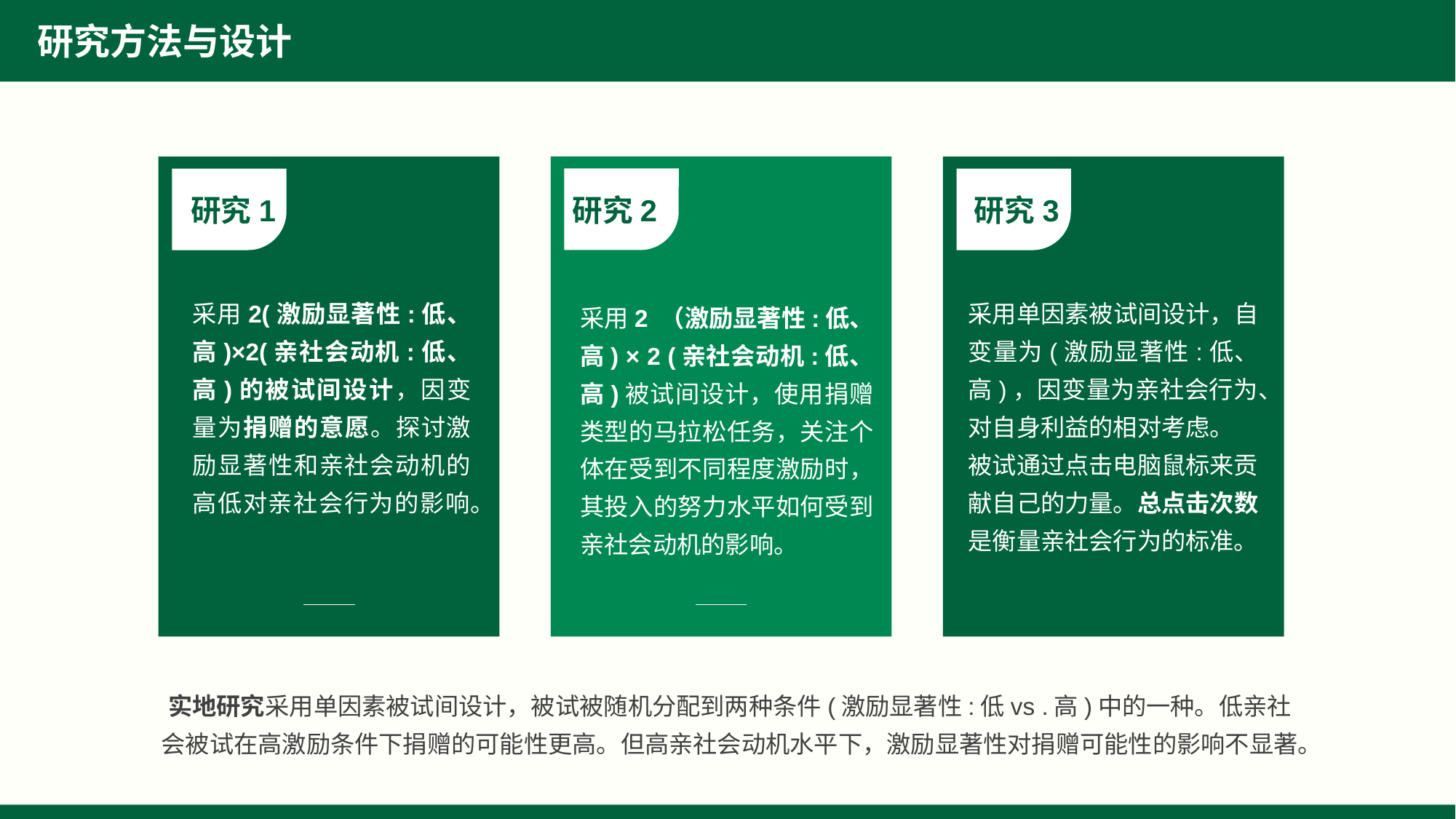

研究方法与设计

研究1
研究2
研究3
采用2(激励显著性:低、高)×2(亲社会动机:低、高)的被试间设计，因变量为捐赠的意愿。探讨激励显著性和亲社会动机的高低对亲社会行为的影响。
采用单因素被试间设计，自变量为(激励显著性:低、高)，因变量为亲社会行为、对自身利益的相对考虑。
被试通过点击电脑鼠标来贡献自己的力量。总点击次数是衡量亲社会行为的标准。
采用2 （激励显著性:低、高) × 2 (亲社会动机:低、高)被试间设计，使用捐赠类型的马拉松任务，关注个体在受到不同程度激励时，其投入的努力水平如何受到亲社会动机的影响。
实地研究采用单因素被试间设计，被试被随机分配到两种条件(激励显著性:低vs .高)中的一种。低亲社会被试在高激励条件下捐赠的可能性更高。但高亲社会动机水平下，激励显著性对捐赠可能性的影响不显著。